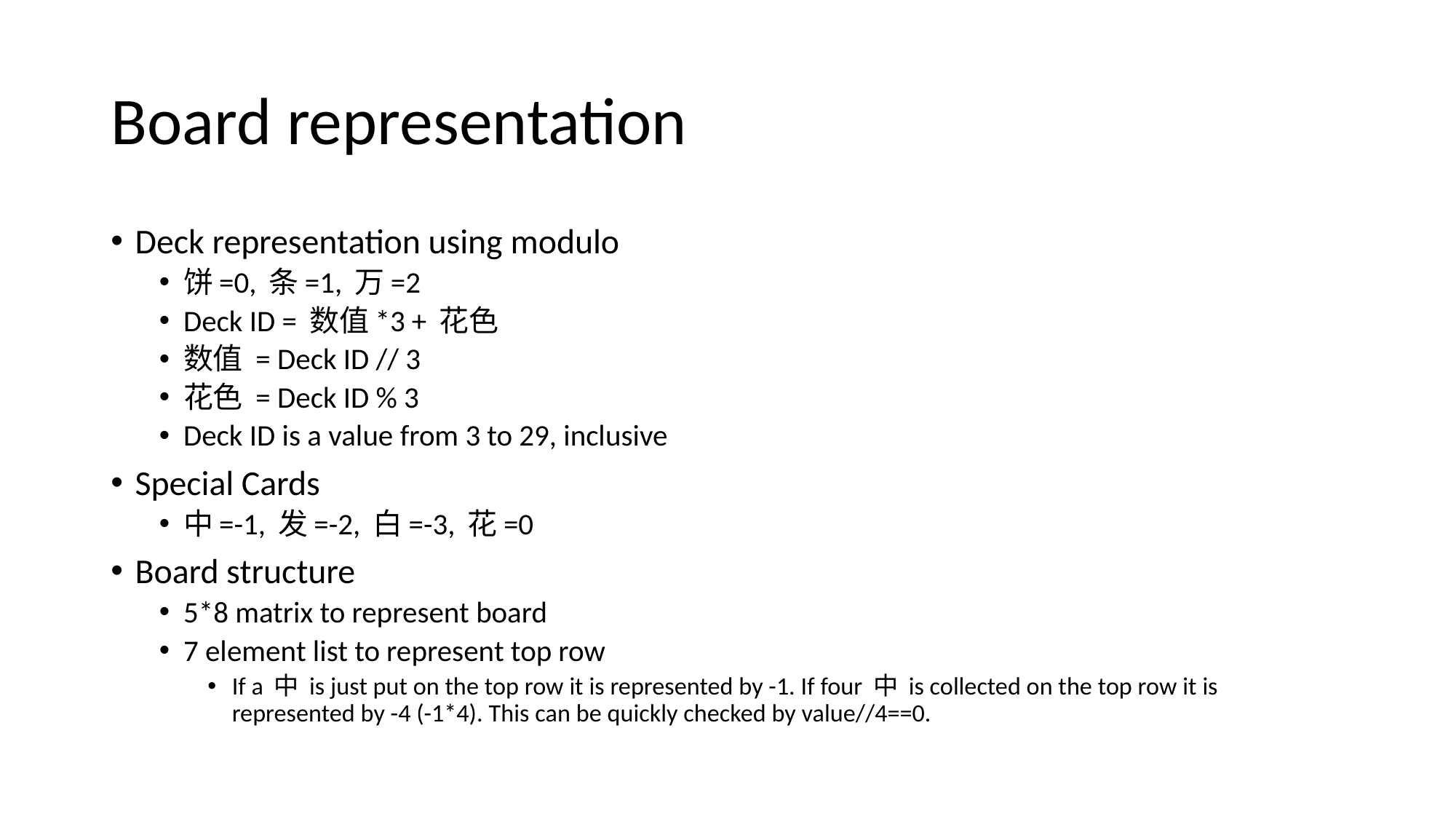

# Board representation
Deck representation using modulo
饼=0, 条=1, 万=2
Deck ID = 数值*3 + 花色
数值 = Deck ID // 3
花色 = Deck ID % 3
Deck ID is a value from 3 to 29, inclusive
Special Cards
中=-1, 发=-2, 白=-3, 花=0
Board structure
5*8 matrix to represent board
7 element list to represent top row
If a 中 is just put on the top row it is represented by -1. If four 中 is collected on the top row it is represented by -4 (-1*4). This can be quickly checked by value//4==0.